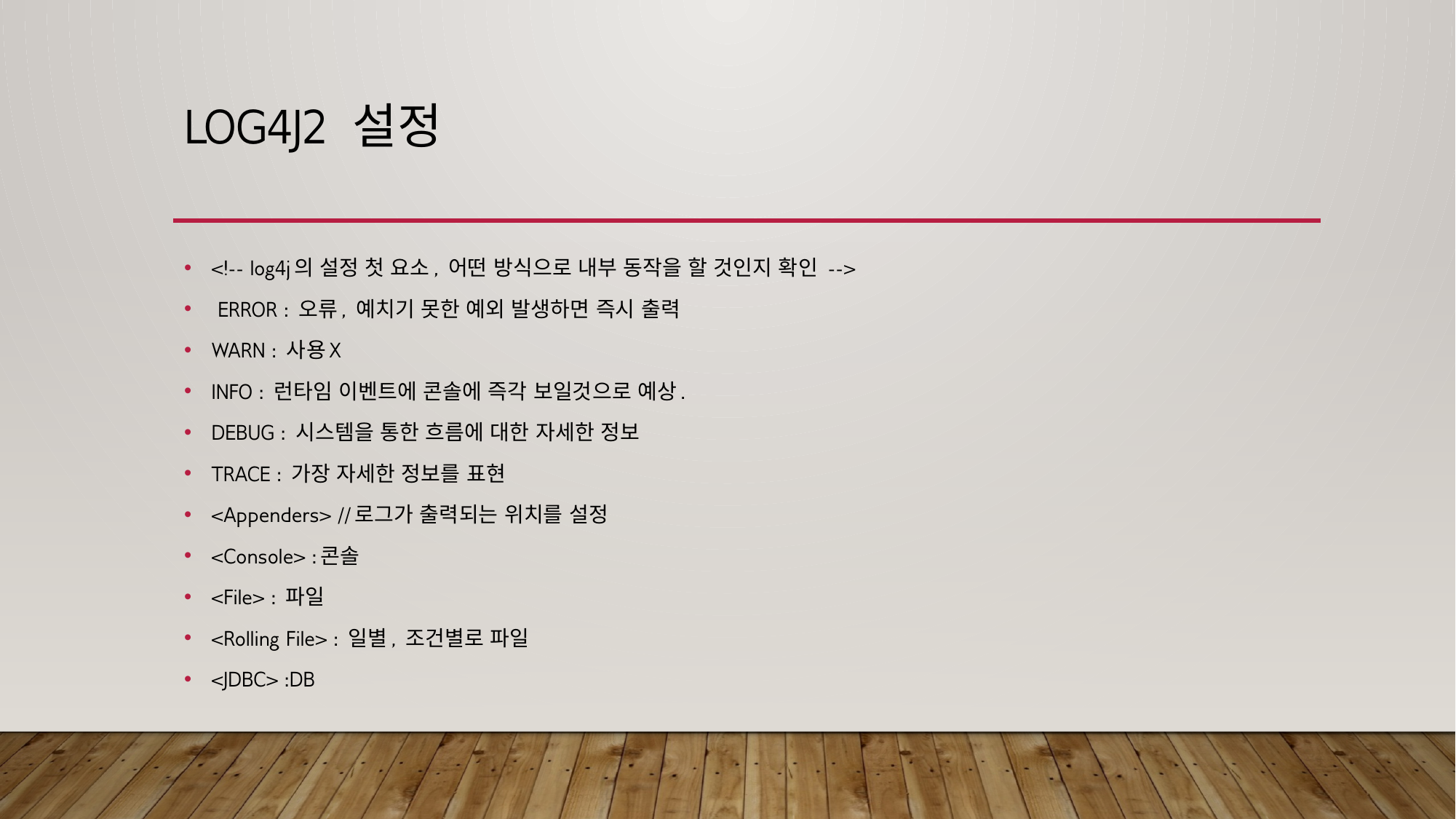

# Log4j2 설정
<!-- log4j의 설정 첫 요소, 어떤 방식으로 내부 동작을 할 것인지 확인 -->
 ERROR : 오류, 예치기 못한 예외 발생하면 즉시 출력
WARN : 사용X
INFO : 런타임 이벤트에 콘솔에 즉각 보일것으로 예상.
DEBUG : 시스템을 통한 흐름에 대한 자세한 정보
TRACE : 가장 자세한 정보를 표현
<Appenders> //로그가 출력되는 위치를 설정
<Console> :콘솔
<File> : 파일
<Rolling File> : 일별, 조건별로 파일
<JDBC> :DB